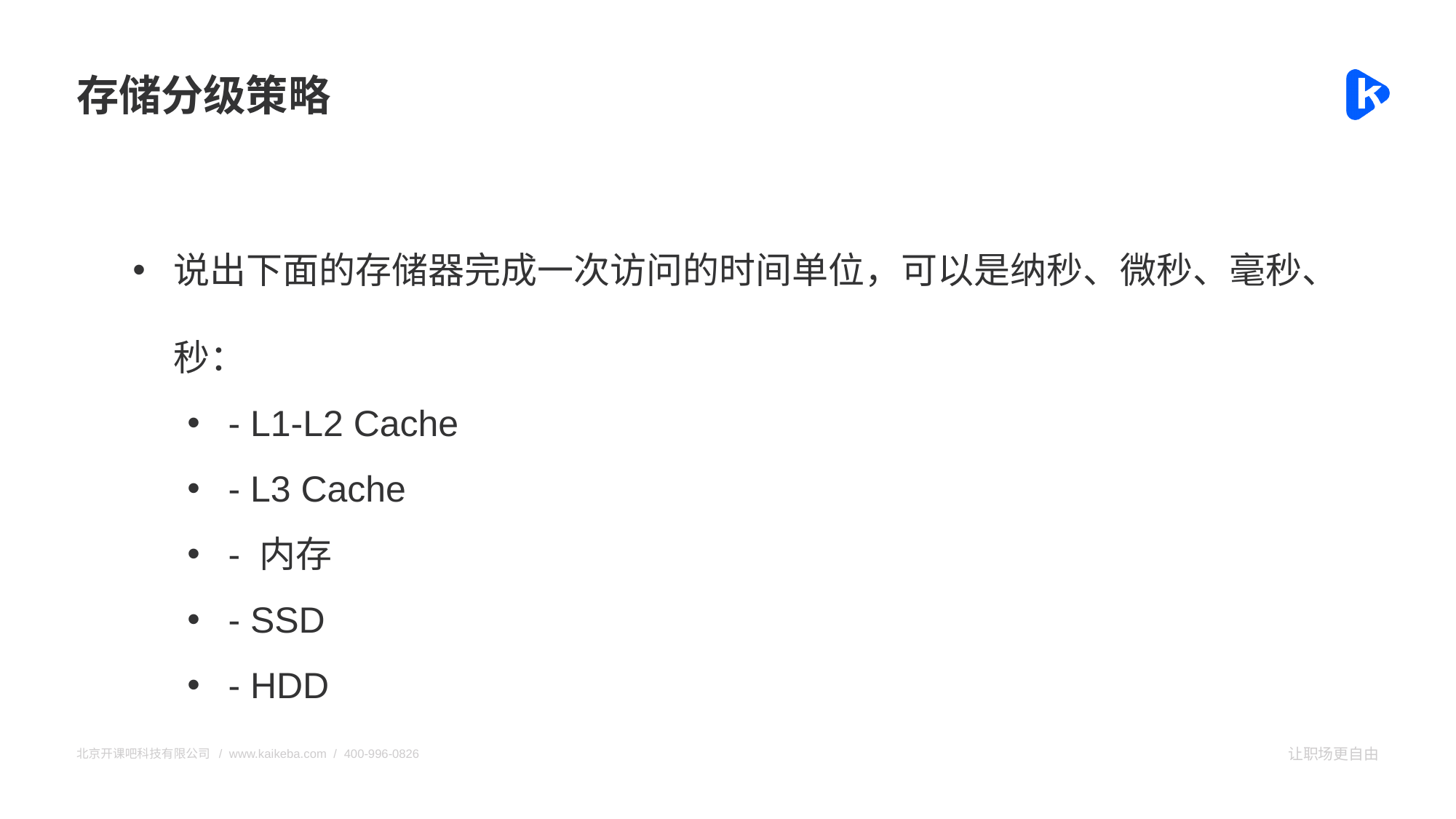

存储分级策略
说出下面的存储器完成一次访问的时间单位，可以是纳秒、微秒、毫秒、秒：
- L1-L2 Cache
- L3 Cache
- 内存
- SSD
- HDD